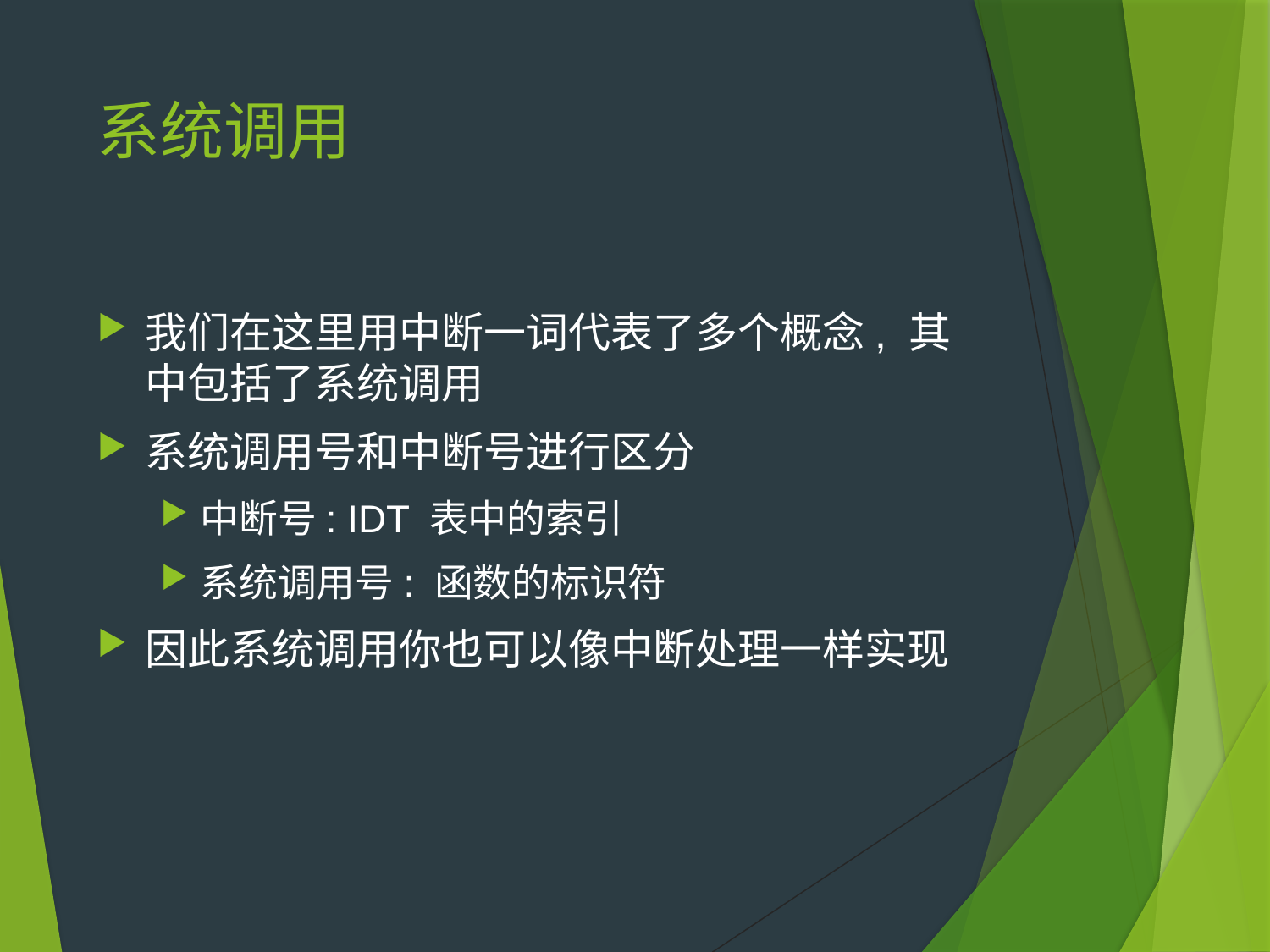

# 系统调用
我们在这里用中断一词代表了多个概念, 其中包括了系统调用
系统调用号和中断号进行区分
中断号: IDT 表中的索引
系统调用号: 函数的标识符
因此系统调用你也可以像中断处理一样实现